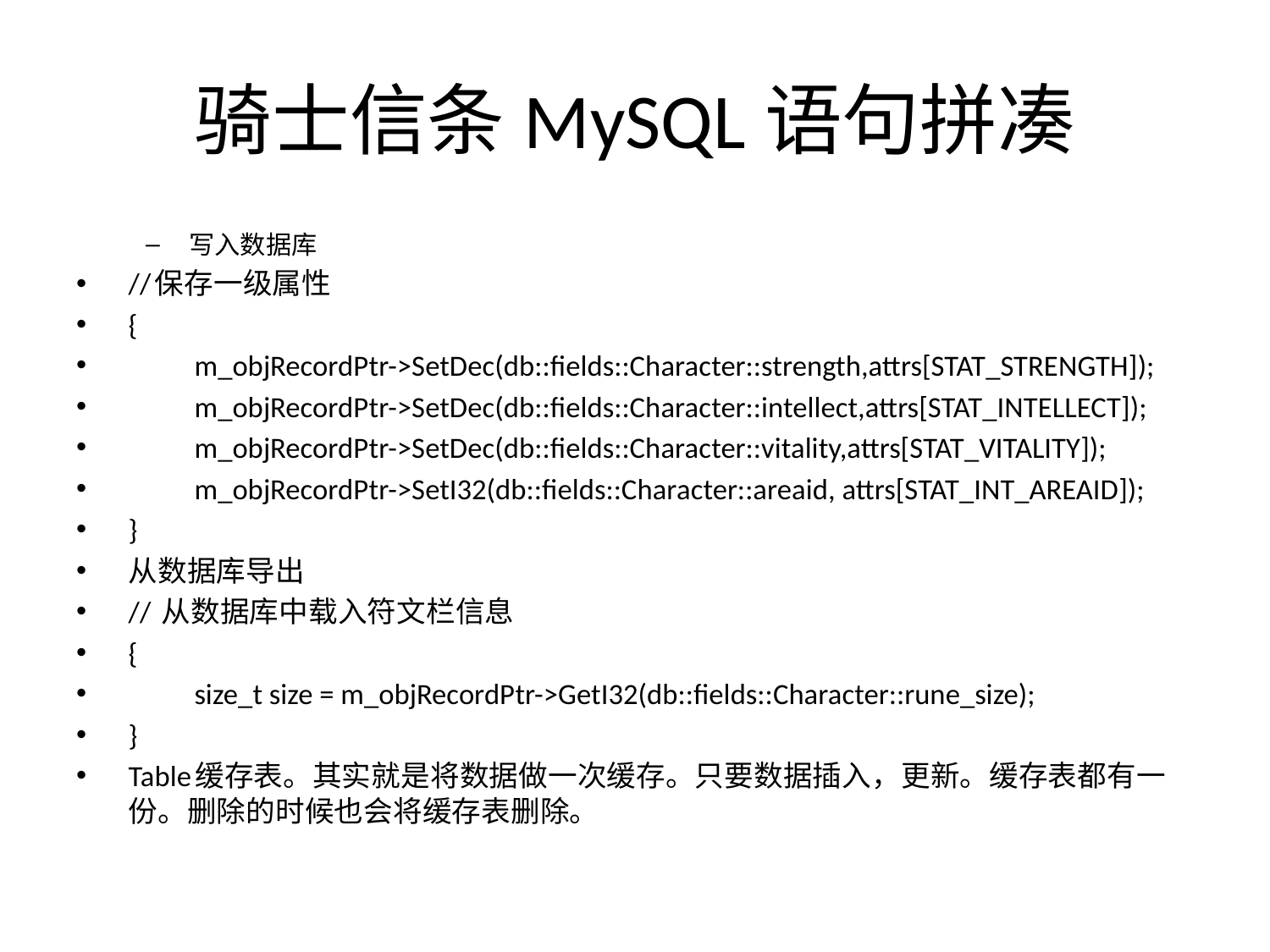

# 骑士信条MySQL语句拼凑
写入数据库
//保存一级属性
{
	m_objRecordPtr->SetDec(db::fields::Character::strength,attrs[STAT_STRENGTH]);
	m_objRecordPtr->SetDec(db::fields::Character::intellect,attrs[STAT_INTELLECT]);
	m_objRecordPtr->SetDec(db::fields::Character::vitality,attrs[STAT_VITALITY]);
	m_objRecordPtr->SetI32(db::fields::Character::areaid, attrs[STAT_INT_AREAID]);
}
从数据库导出
// 从数据库中载入符文栏信息
{
	size_t size = m_objRecordPtr->GetI32(db::fields::Character::rune_size);
}
Table缓存表。其实就是将数据做一次缓存。只要数据插入，更新。缓存表都有一份。删除的时候也会将缓存表删除。